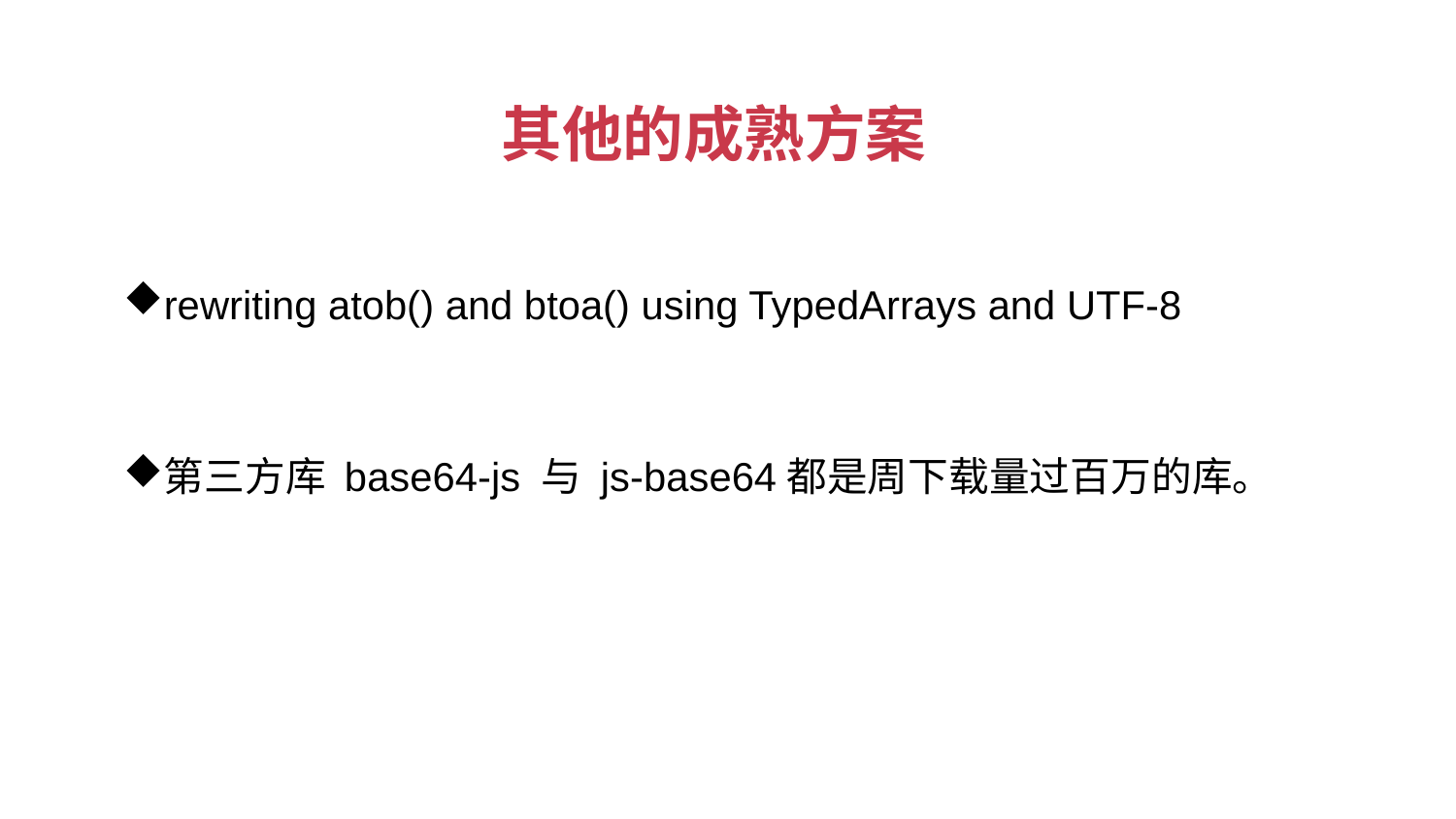

其他的成熟方案
rewriting atob() and btoa() using TypedArrays and UTF-8
第三方库 base64-js 与 js-base64都是周下载量过百万的库。